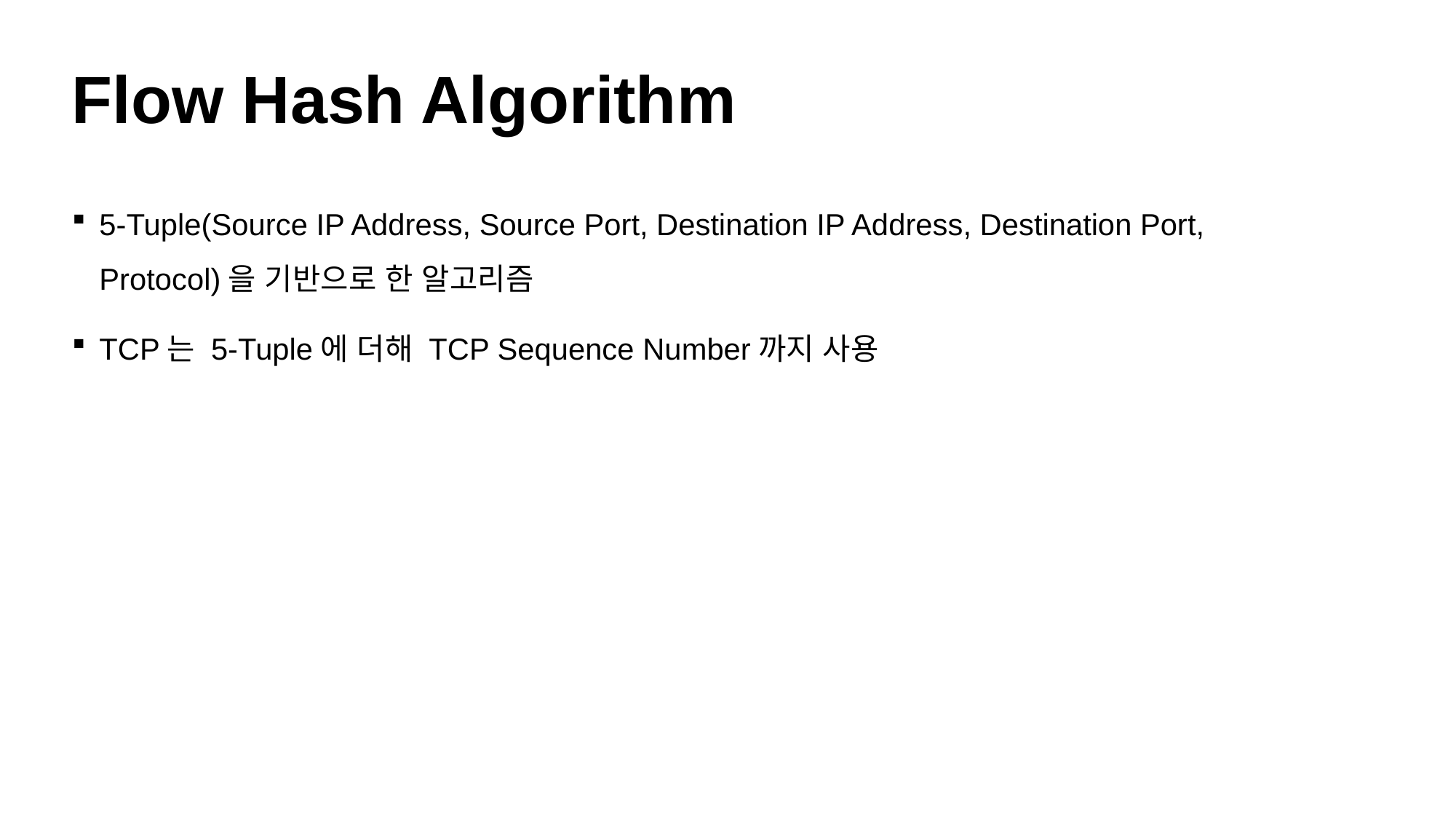

# Flow Hash Algorithm
5-Tuple(Source IP Address, Source Port, Destination IP Address, Destination Port, Protocol)을 기반으로 한 알고리즘
TCP는 5-Tuple에 더해 TCP Sequence Number까지 사용